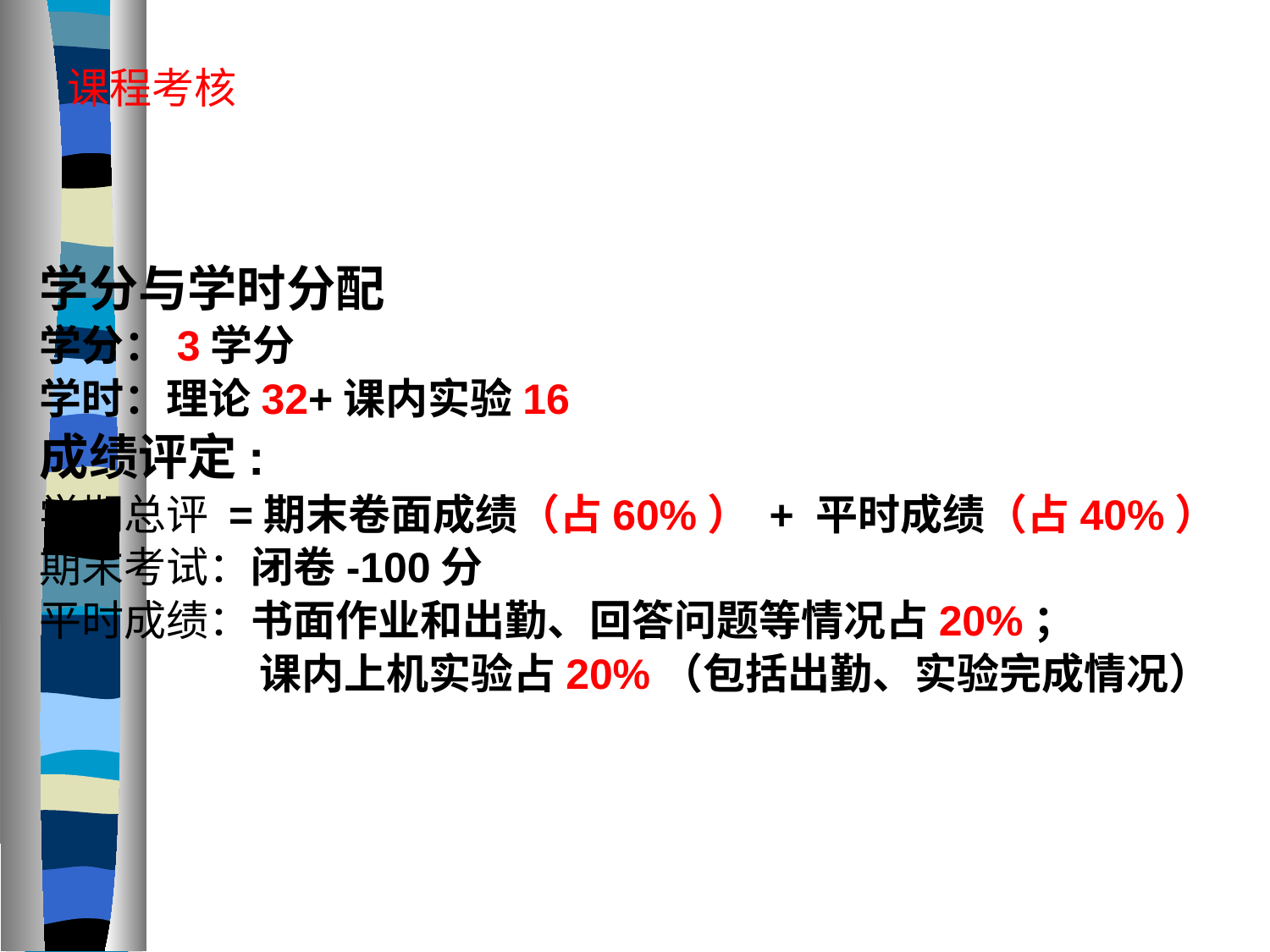

课程考核
学分与学时分配
学分：3学分
学时：理论32+课内实验16
成绩评定:
学期总评 =期末卷面成绩（占60%） + 平时成绩（占40%）
期末考试：闭卷-100分
平时成绩：书面作业和出勤、回答问题等情况占20%；
                      课内上机实验占20%（包括出勤、实验完成情况）